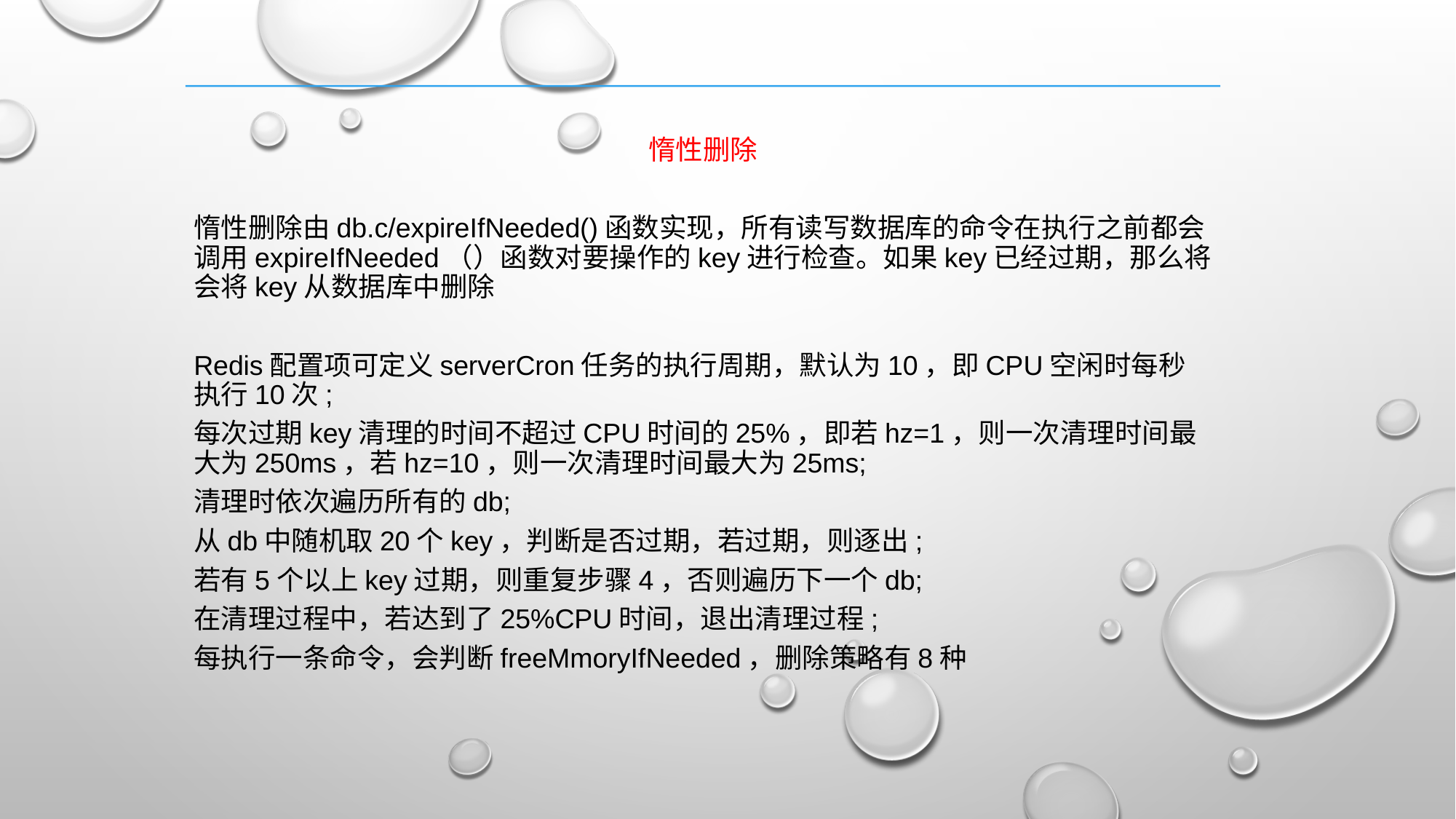

惰性删除

惰性删除由db.c/expireIfNeeded()函数实现，所有读写数据库的命令在执行之前都会调用expireIfNeeded（）函数对要操作的key进行检查。如果key已经过期，那么将会将key从数据库中删除

Redis配置项可定义serverCron任务的执行周期，默认为10，即CPU空闲时每秒执行10次;
每次过期key清理的时间不超过CPU时间的25%，即若hz=1，则一次清理时间最大为250ms，若hz=10，则一次清理时间最大为25ms;
清理时依次遍历所有的db;
从db中随机取20个key，判断是否过期，若过期，则逐出;
若有5个以上key过期，则重复步骤4，否则遍历下一个db;
在清理过程中，若达到了25%CPU时间，退出清理过程;
每执行一条命令，会判断freeMmoryIfNeeded，删除策略有8种